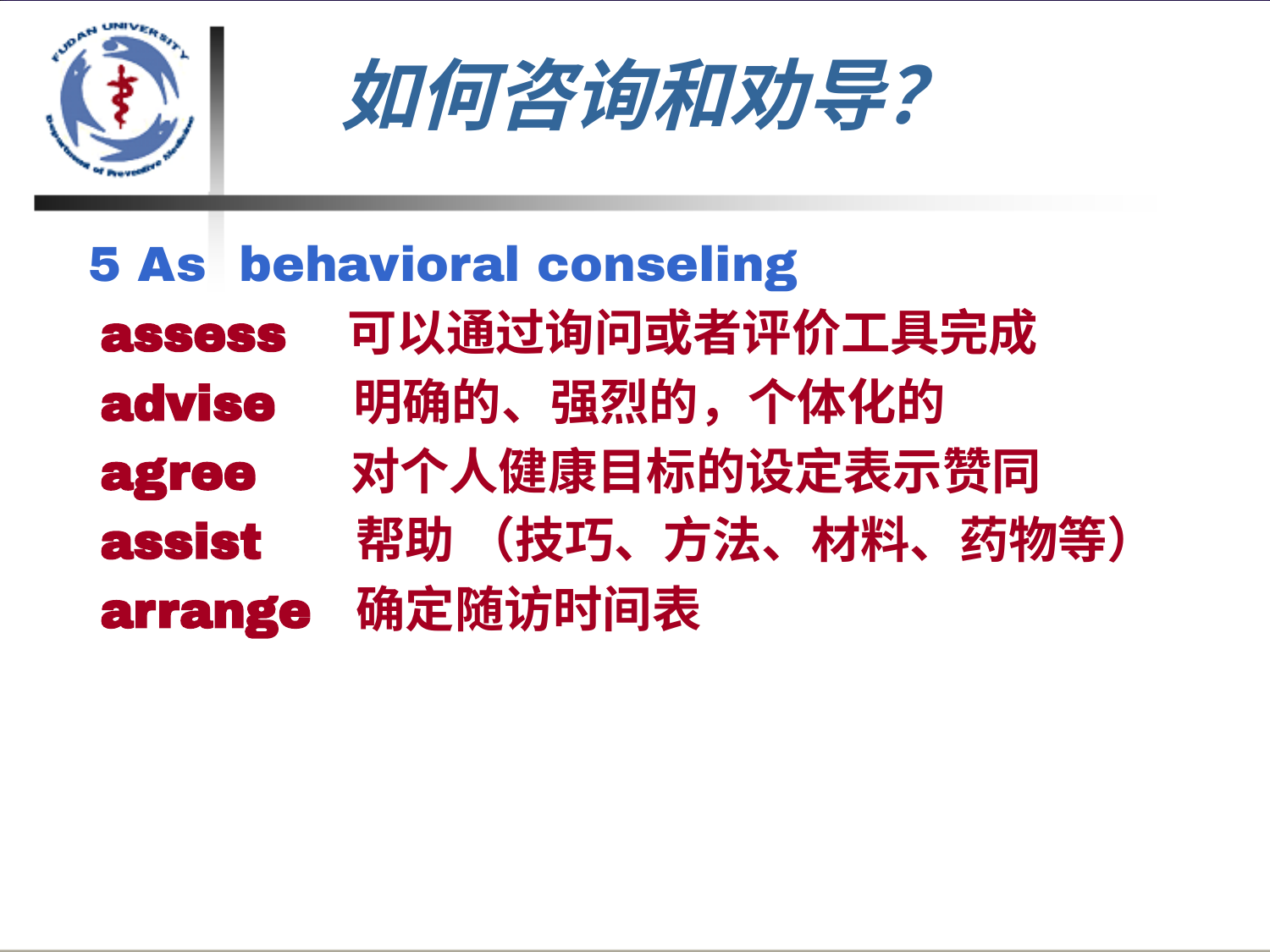

# 如何咨询和劝导？
  5 As  behavioral conseling
  assess   可以通过询问或者评价工具完成
  advise    明确的、强烈的，个体化的
  agree     对个人健康目标的设定表示赞同
  assist     帮助 （技巧、方法、材料、药物等）
  arrange  确定随访时间表